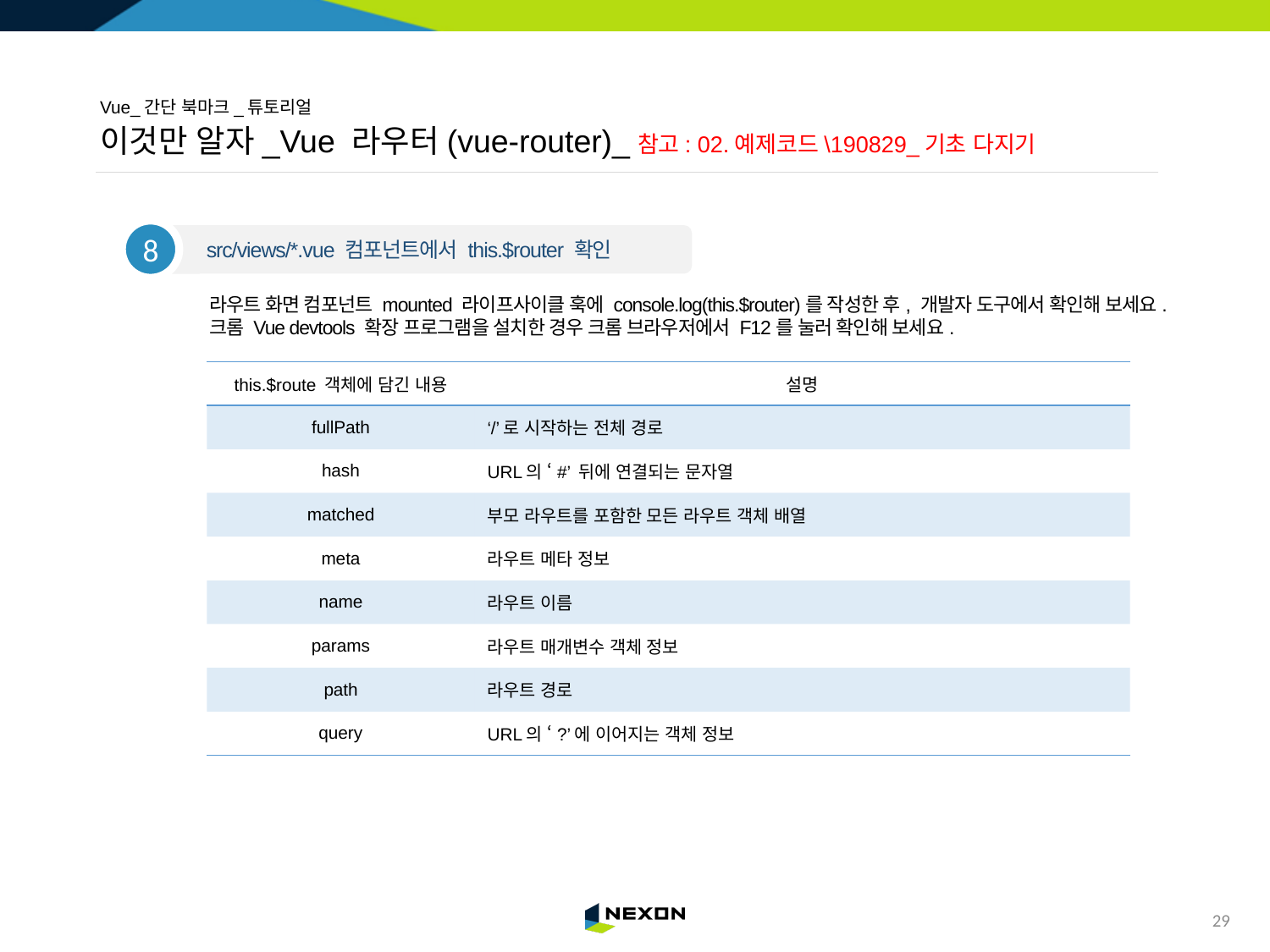

# Vue_간단 북마크_튜토리얼 이것만 알자_Vue 라우터(vue-router)_참고: 02.예제코드\190829_기초 다지기
8
src/views/*.vue 컴포넌트에서 this.$router 확인
라우트 화면 컴포넌트 mounted 라이프사이클 훅에 console.log(this.$router)를 작성한 후, 개발자 도구에서 확인해 보세요.
크롬 Vue devtools 확장 프로그램을 설치한 경우 크롬 브라우저에서 F12를 눌러 확인해 보세요.

| this.$route 객체에 담긴 내용 | 설명 |
| --- | --- |
| fullPath | ‘/’로 시작하는 전체 경로 |
| hash | URL의 ‘#’ 뒤에 연결되는 문자열 |
| matched | 부모 라우트를 포함한 모든 라우트 객체 배열 |
| meta | 라우트 메타 정보 |
| name | 라우트 이름 |
| params | 라우트 매개변수 객체 정보 |
| path | 라우트 경로 |
| query | URL의 ‘?’에 이어지는 객체 정보 |
29